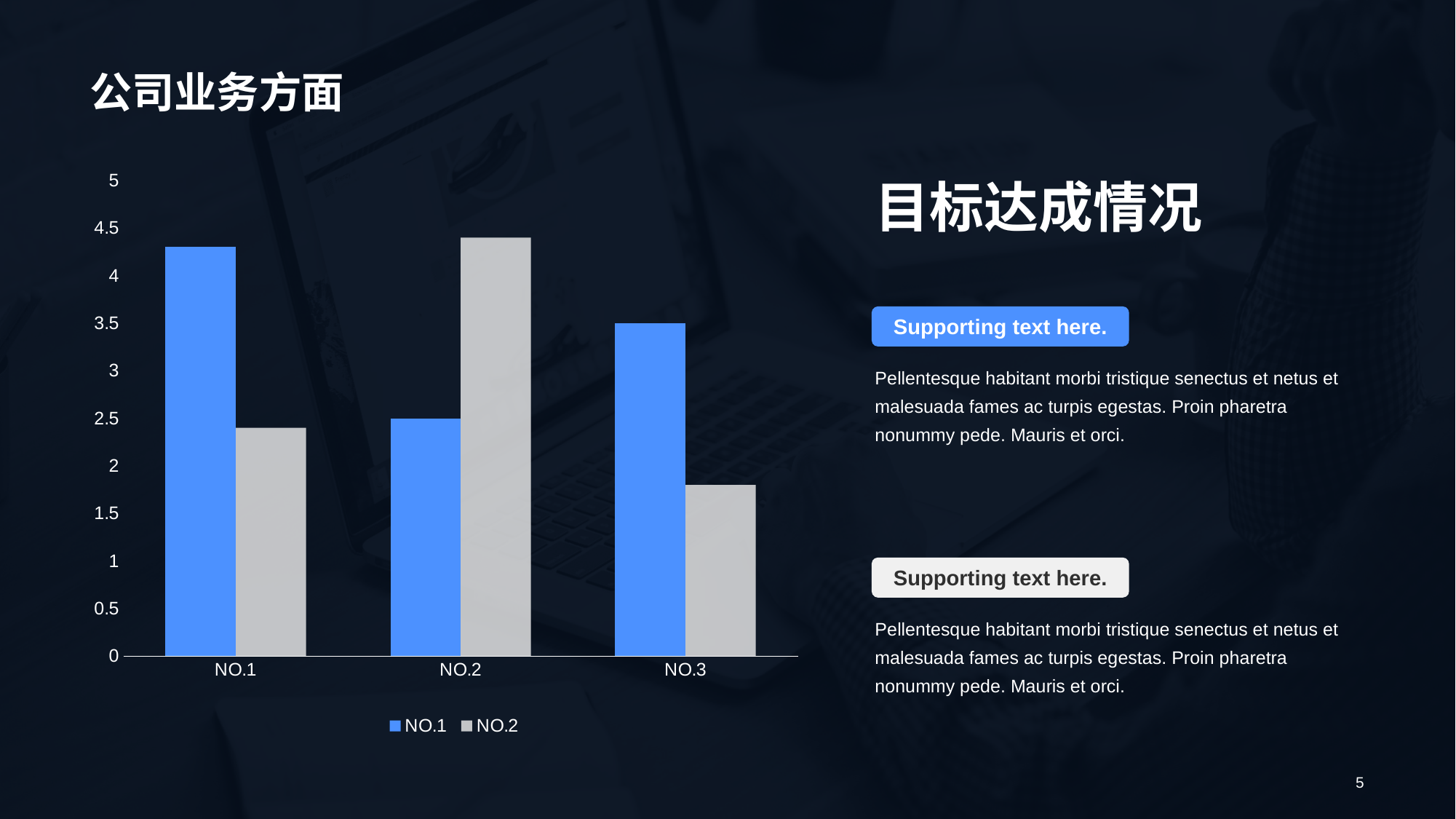

# 公司业务方面

### Chart

| Category | NO.1 | NO.2 |
|---|---|---|
| NO.1 | 4.3 | 2.4 |
| NO.2 | 2.5 | 4.4 |
| NO.3 | 3.5 | 1.8 |
目标达成情况
Supporting text here.
Pellentesque habitant morbi tristique senectus et netus et malesuada fames ac turpis egestas. Proin pharetra nonummy pede. Mauris et orci.
Supporting text here.
Pellentesque habitant morbi tristique senectus et netus et malesuada fames ac turpis egestas. Proin pharetra nonummy pede. Mauris et orci.
5